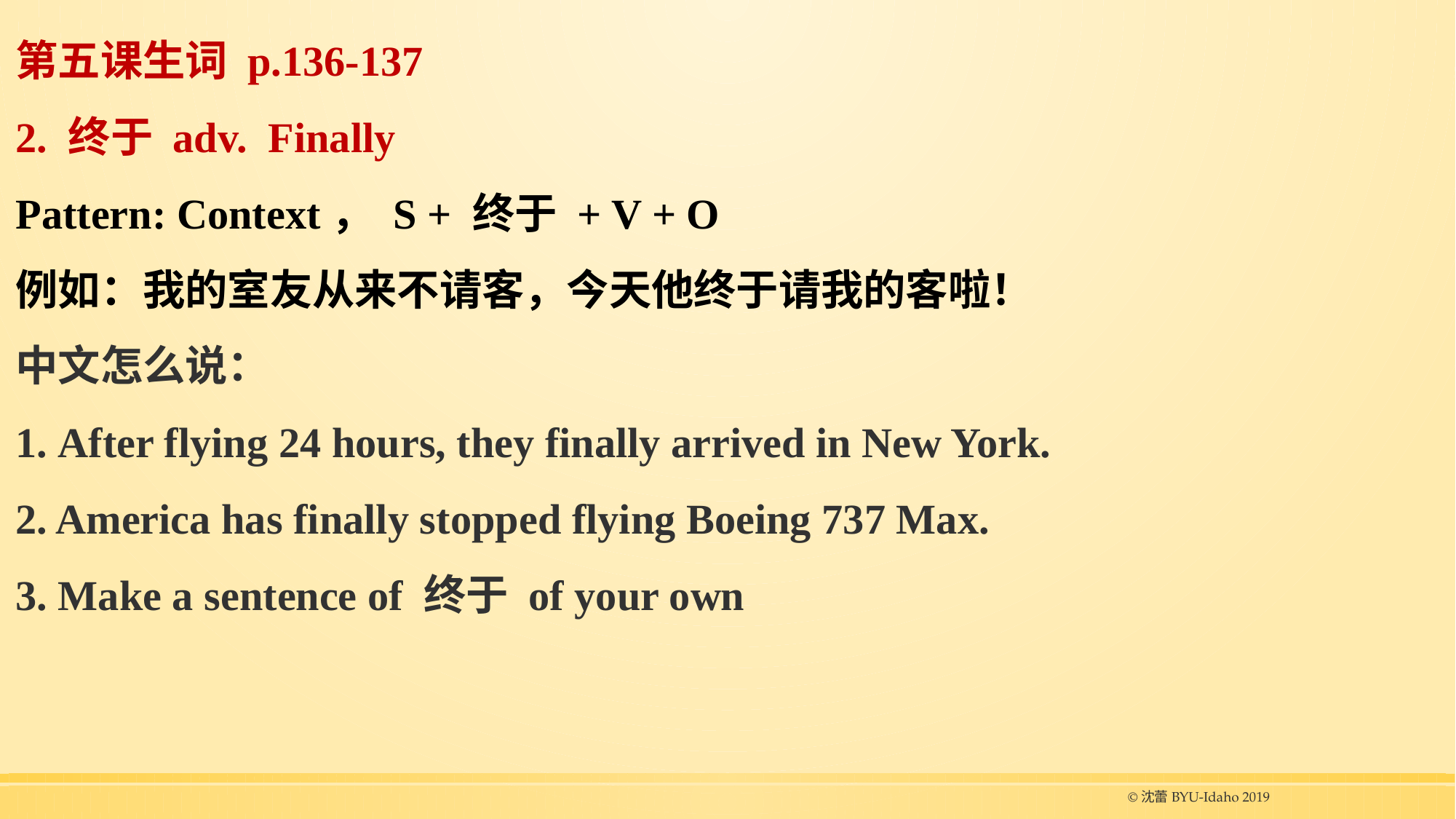

# 第五课生词 p.136-137 2. 终于 adv.  Finally Pattern: Context， S + 终于 + V + O 例如：我的室友从来不请客，今天他终于请我的客啦！ 中文怎么说： 1. After flying 24 hours, they finally arrived in New York. 2. America has finally stopped flying Boeing 737 Max. 3. Make a sentence of 终于 of your own
©沈蕾BYU-Idaho 2019